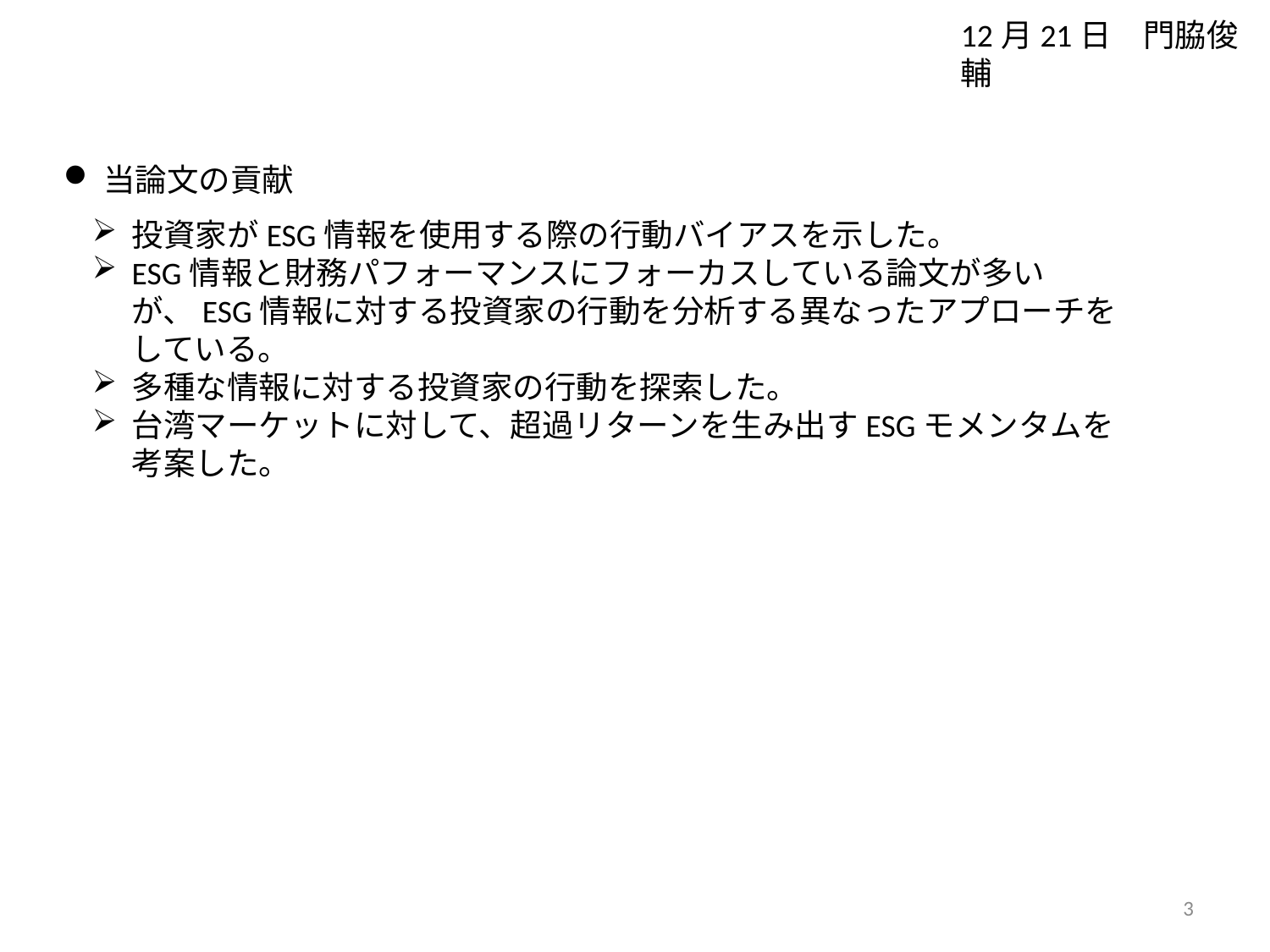

12月21日　門脇俊輔
当論文の貢献
投資家がESG情報を使用する際の行動バイアスを示した。
ESG情報と財務パフォーマンスにフォーカスしている論文が多いが、ESG情報に対する投資家の行動を分析する異なったアプローチをしている。
多種な情報に対する投資家の行動を探索した。
台湾マーケットに対して、超過リターンを生み出すESGモメンタムを考案した。
3